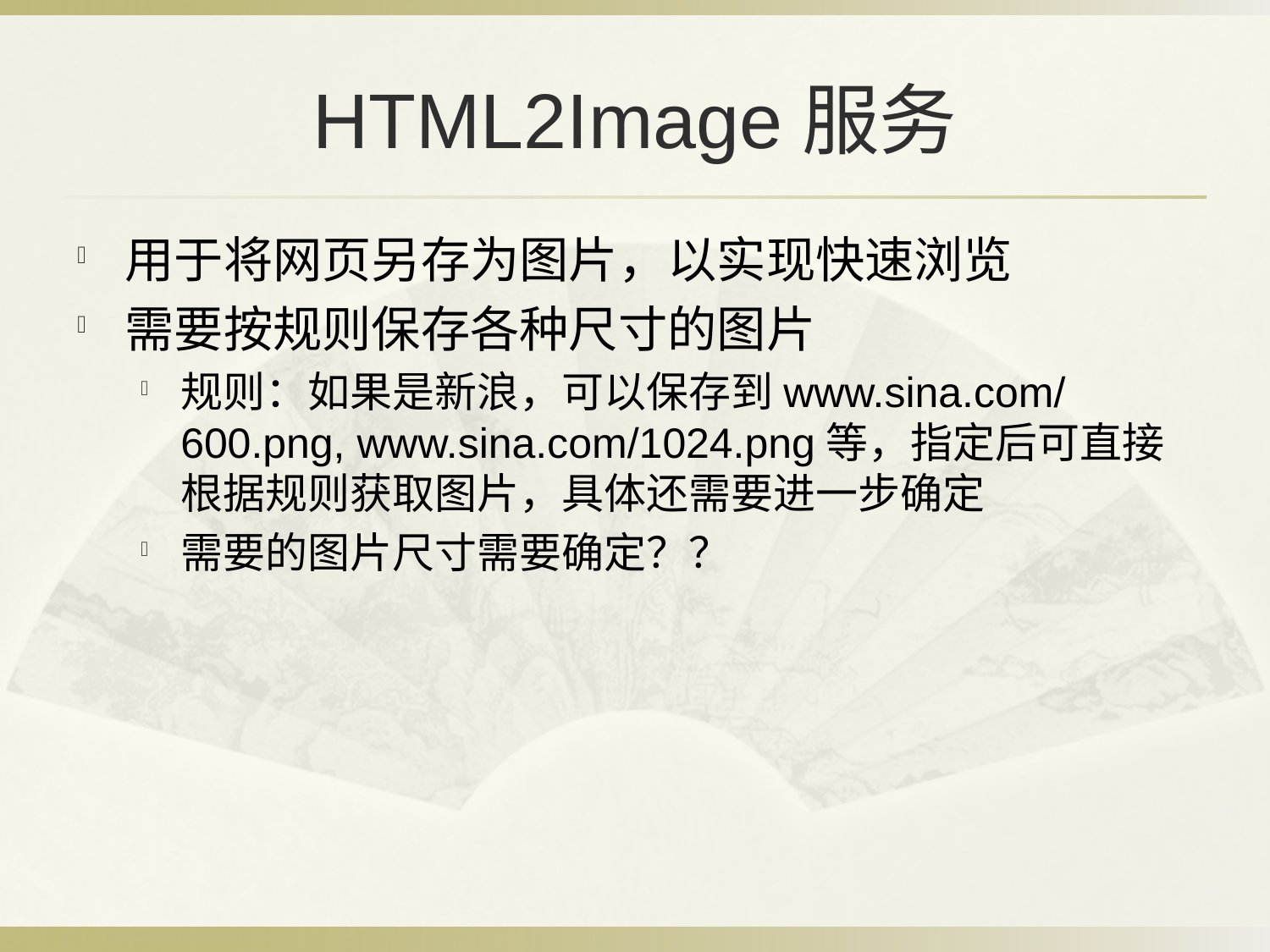

# HTML2Image服务
用于将网页另存为图片，以实现快速浏览
需要按规则保存各种尺寸的图片
规则：如果是新浪，可以保存到www.sina.com/600.png, www.sina.com/1024.png等，指定后可直接根据规则获取图片，具体还需要进一步确定
需要的图片尺寸需要确定？？